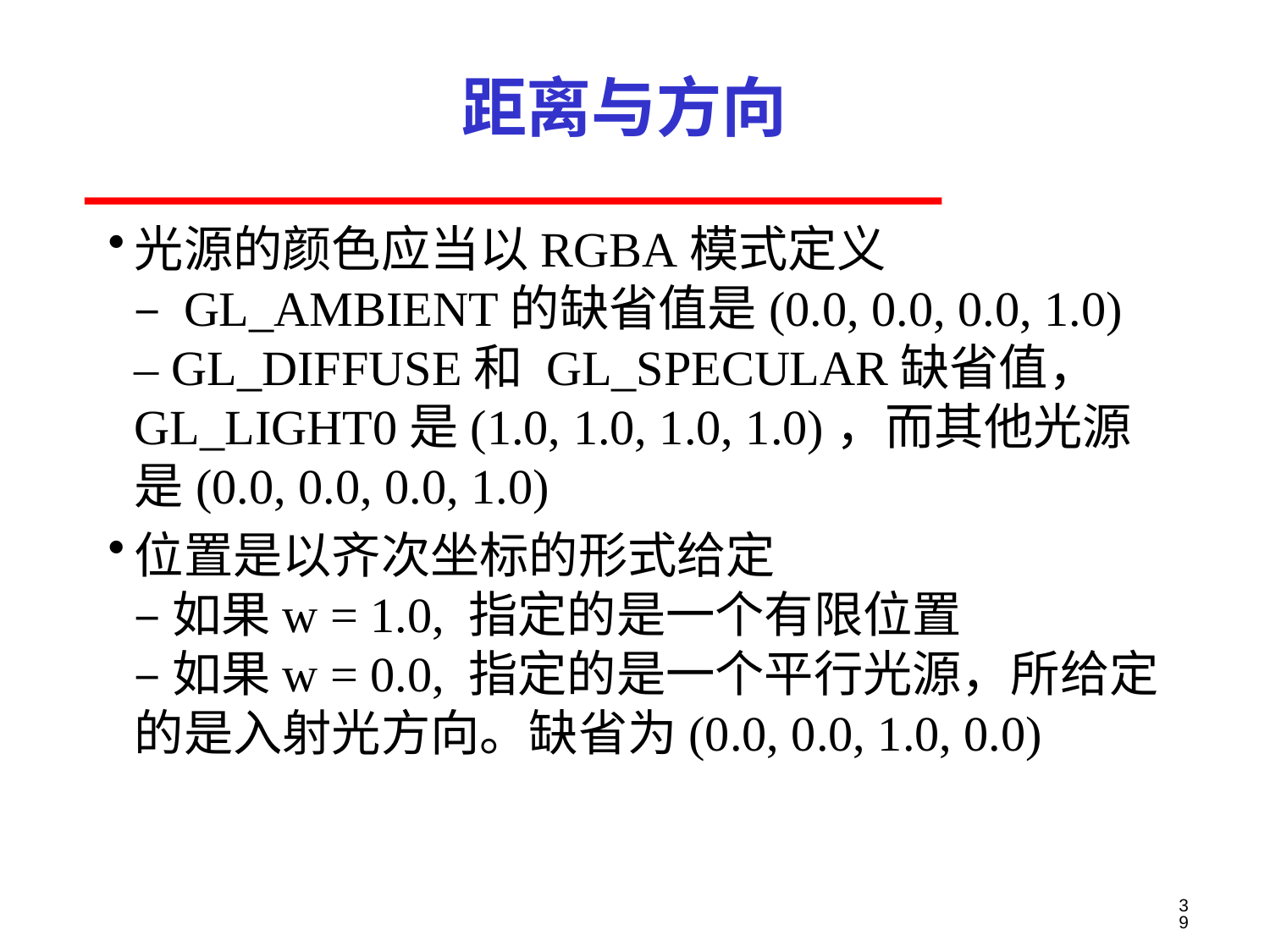

# 距离与方向
光源的颜色应当以RGBA模式定义
– GL_AMBIENT的缺省值是(0.0, 0.0, 0.0, 1.0)
– GL_DIFFUSE和 GL_SPECULAR缺省值，
GL_LIGHT0是(1.0, 1.0, 1.0, 1.0)，而其他光源
是(0.0, 0.0, 0.0, 1.0)
位置是以齐次坐标的形式给定
– 如果w = 1.0, 指定的是一个有限位置
– 如果w = 0.0, 指定的是一个平行光源，所给定
的是入射光方向。缺省为(0.0, 0.0, 1.0, 0.0)
39